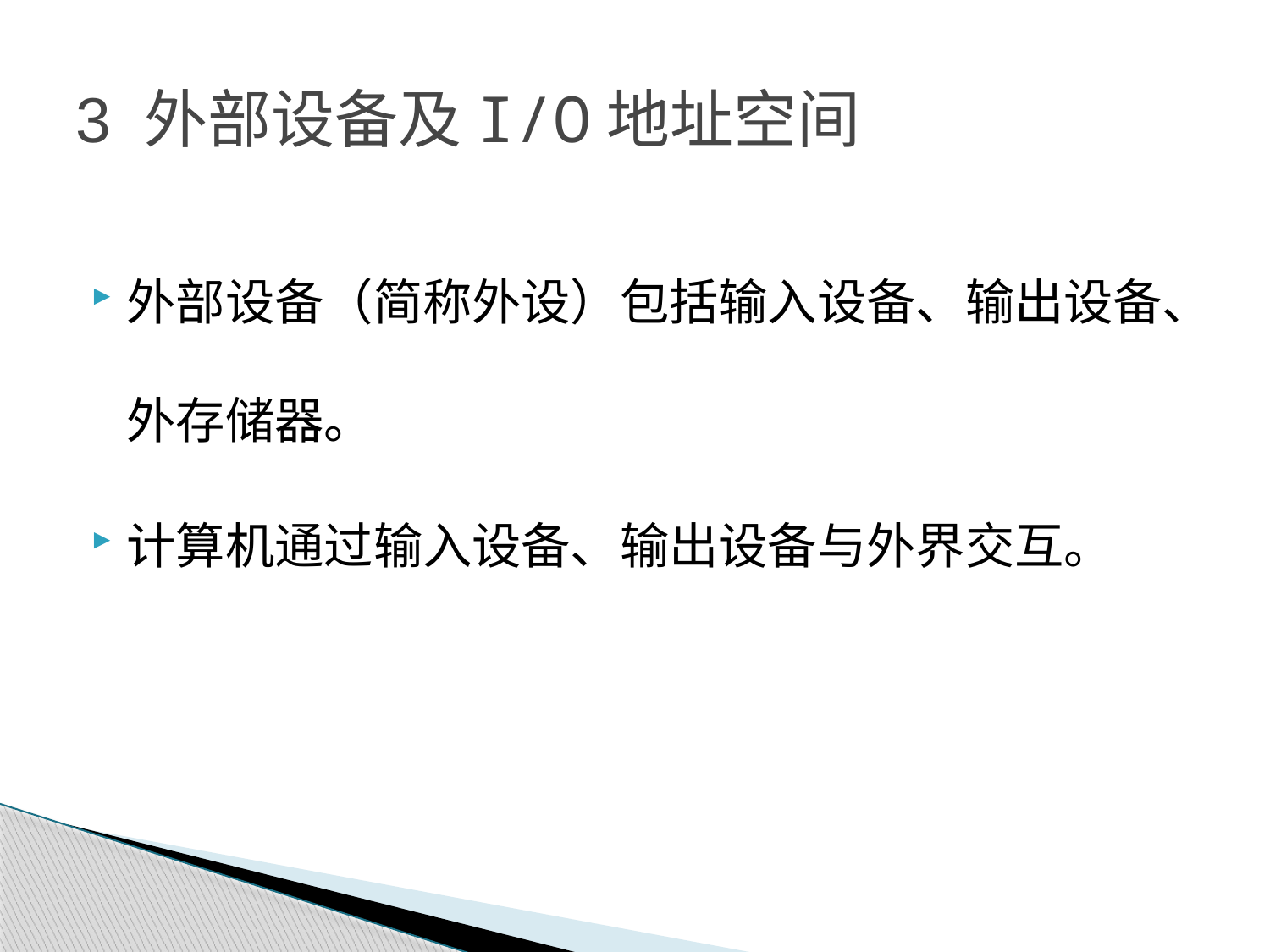

# 3 外部设备及I/O地址空间
外部设备（简称外设）包括输入设备、输出设备、外存储器。
计算机通过输入设备、输出设备与外界交互。